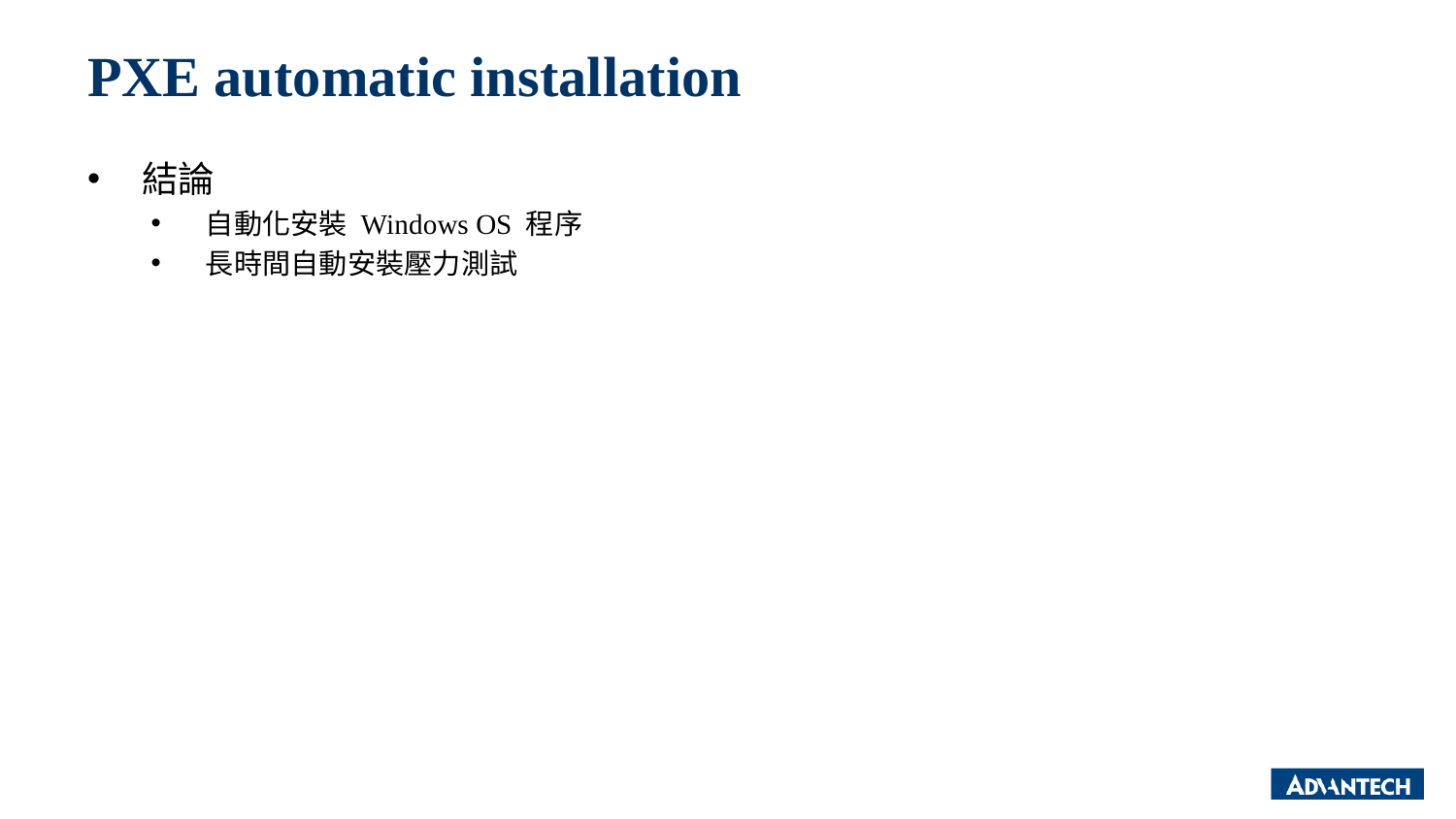

# PXE automatic installation
結論
自動化安裝 Windows OS 程序
長時間自動安裝壓力測試